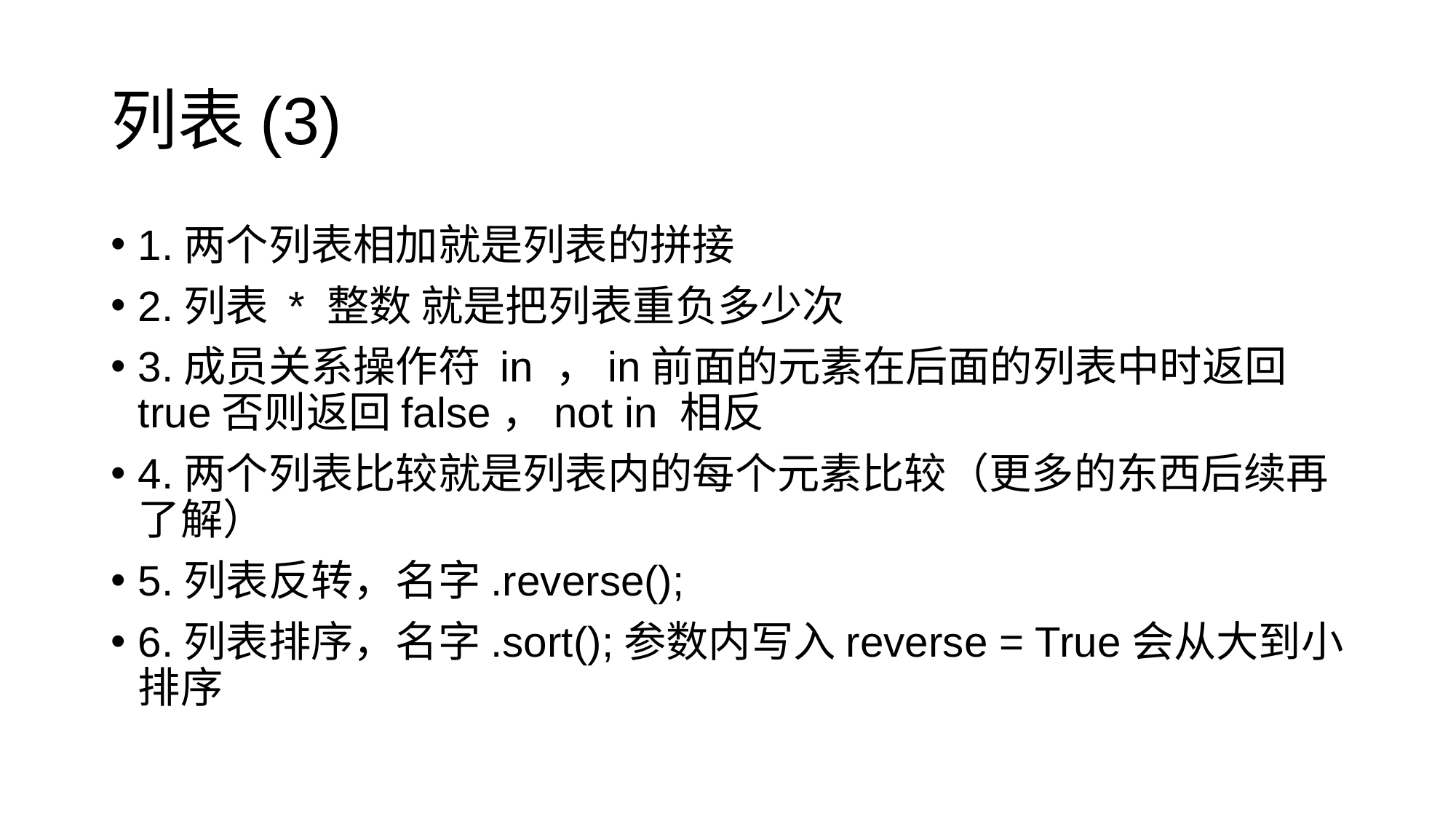

# 列表(3)
1.两个列表相加就是列表的拼接
2.列表 * 整数 就是把列表重负多少次
3.成员关系操作符 in ，in前面的元素在后面的列表中时返回true否则返回false，not in 相反
4.两个列表比较就是列表内的每个元素比较（更多的东西后续再了解）
5.列表反转，名字.reverse();
6.列表排序，名字.sort();参数内写入reverse = True会从大到小排序